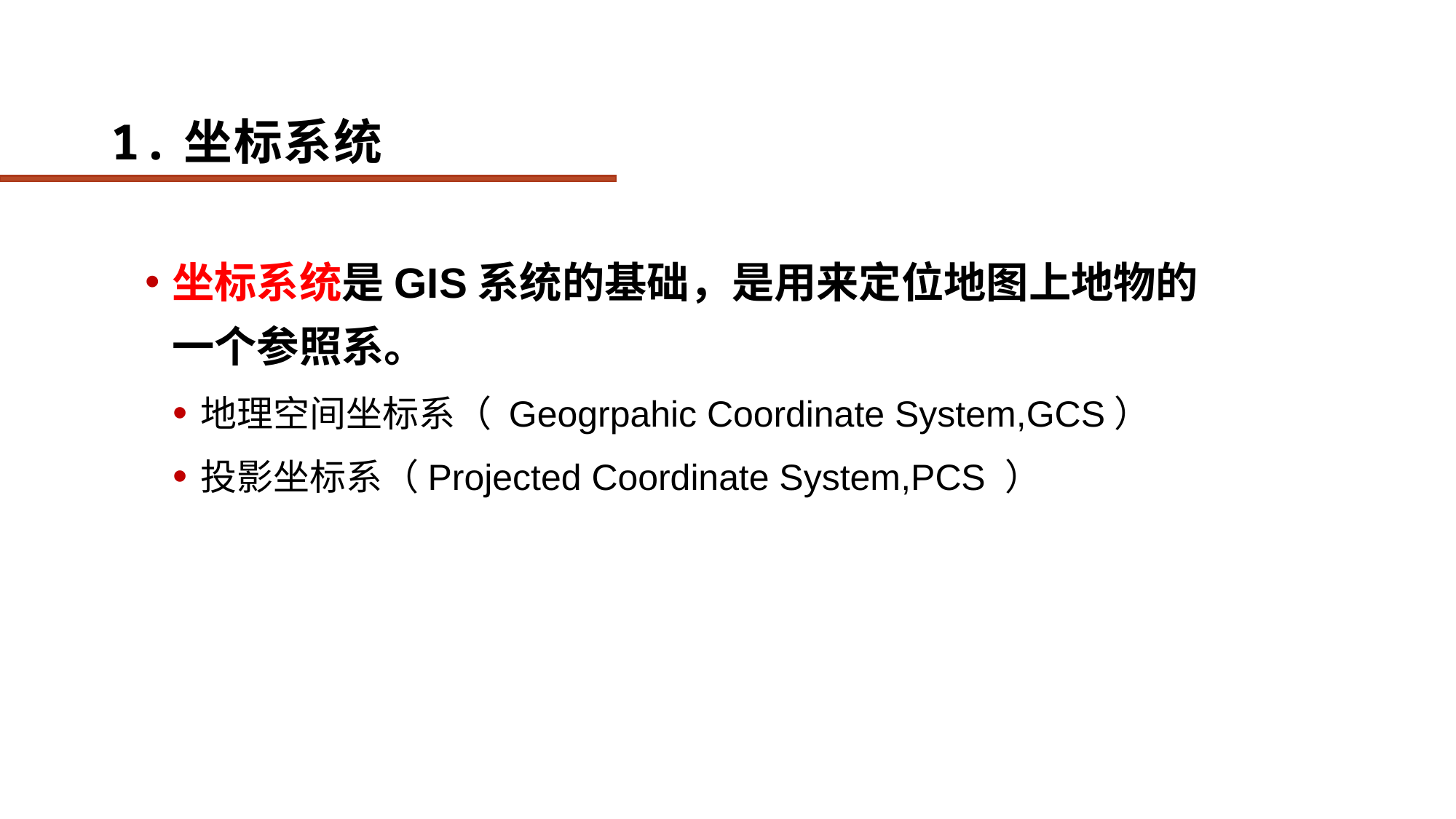

# 1.坐标系统
坐标系统是GIS系统的基础，是用来定位地图上地物的一个参照系。
地理空间坐标系（ Geogrpahic Coordinate System,GCS）
投影坐标系（Projected Coordinate System,PCS ）